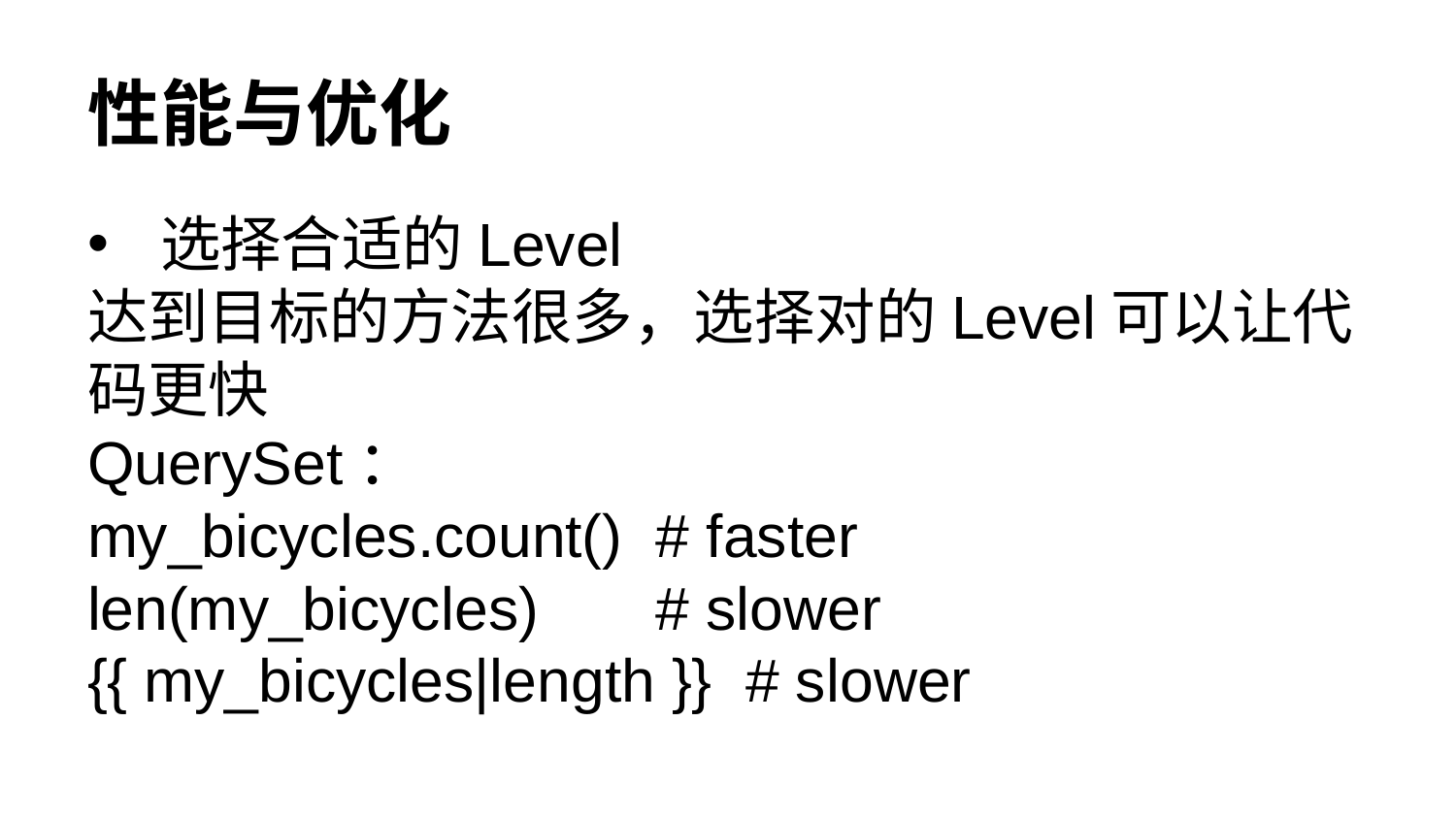

# 性能与优化
选择合适的Level
达到目标的方法很多，选择对的Level可以让代码更快
QuerySet：
my_bicycles.count()  # faster
len(my_bicycles)       # slower
{{ my_bicycles|length }}  # slower